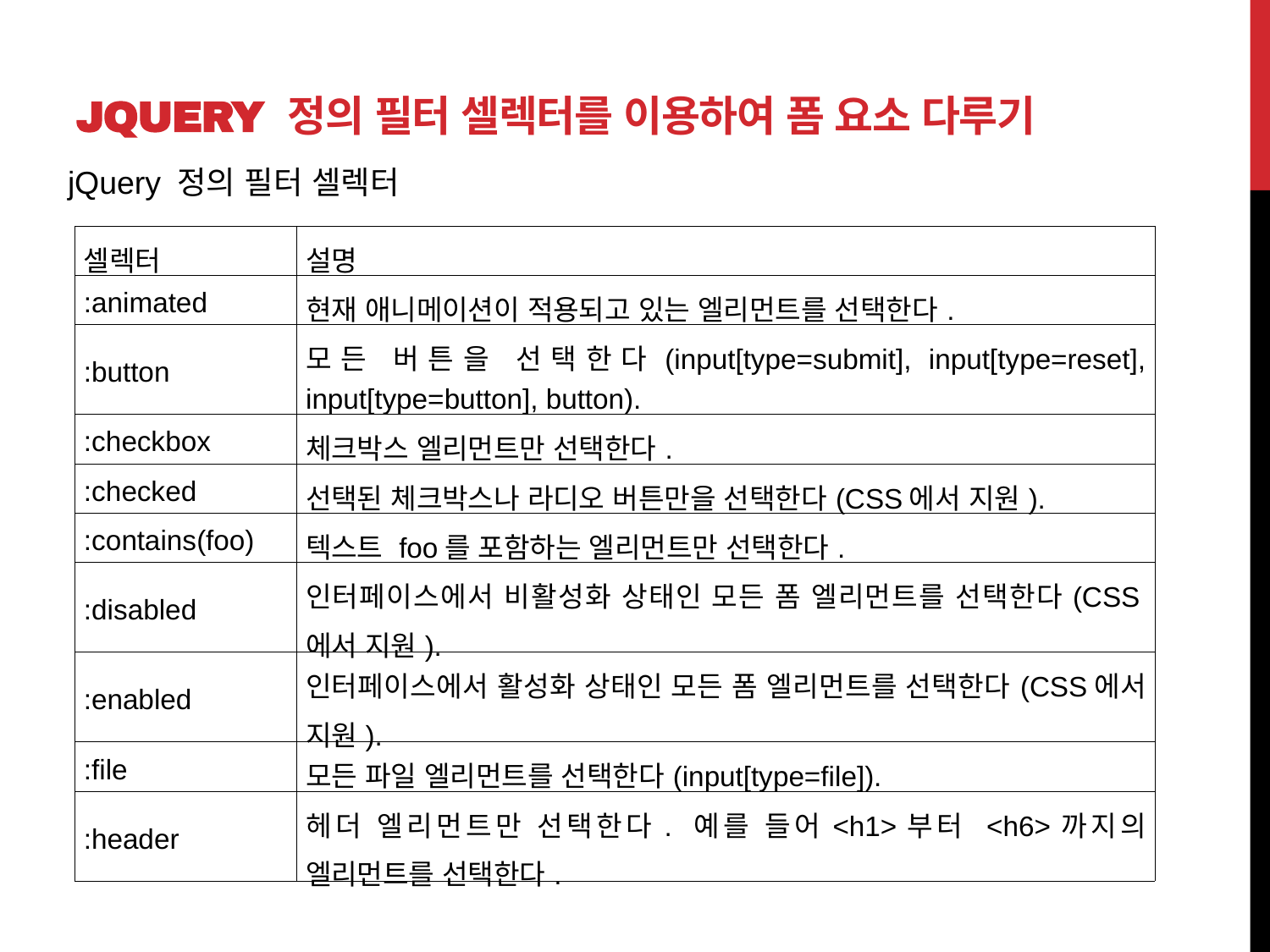

# jQuery 정의 필터 셀렉터를 이용하여 폼 요소 다루기
jQuery 정의 필터 셀렉터
| 셀렉터 | 설명 |
| --- | --- |
| :animated | 현재 애니메이션이 적용되고 있는 엘리먼트를 선택한다. |
| :button | 모든 버튼을 선택한다(input[type=submit], input[type=reset], input[type=button], button). |
| :checkbox | 체크박스 엘리먼트만 선택한다. |
| :checked | 선택된 체크박스나 라디오 버튼만을 선택한다(CSS에서 지원). |
| :contains(foo) | 텍스트 foo를 포함하는 엘리먼트만 선택한다. |
| :disabled | 인터페이스에서 비활성화 상태인 모든 폼 엘리먼트를 선택한다(CSS에서 지원). |
| :enabled | 인터페이스에서 활성화 상태인 모든 폼 엘리먼트를 선택한다(CSS에서 지원). |
| :file | 모든 파일 엘리먼트를 선택한다(input[type=file]). |
| :header | 헤더 엘리먼트만 선택한다. 예를 들어<h1>부터 <h6>까지의 엘리먼트를 선택한다. |